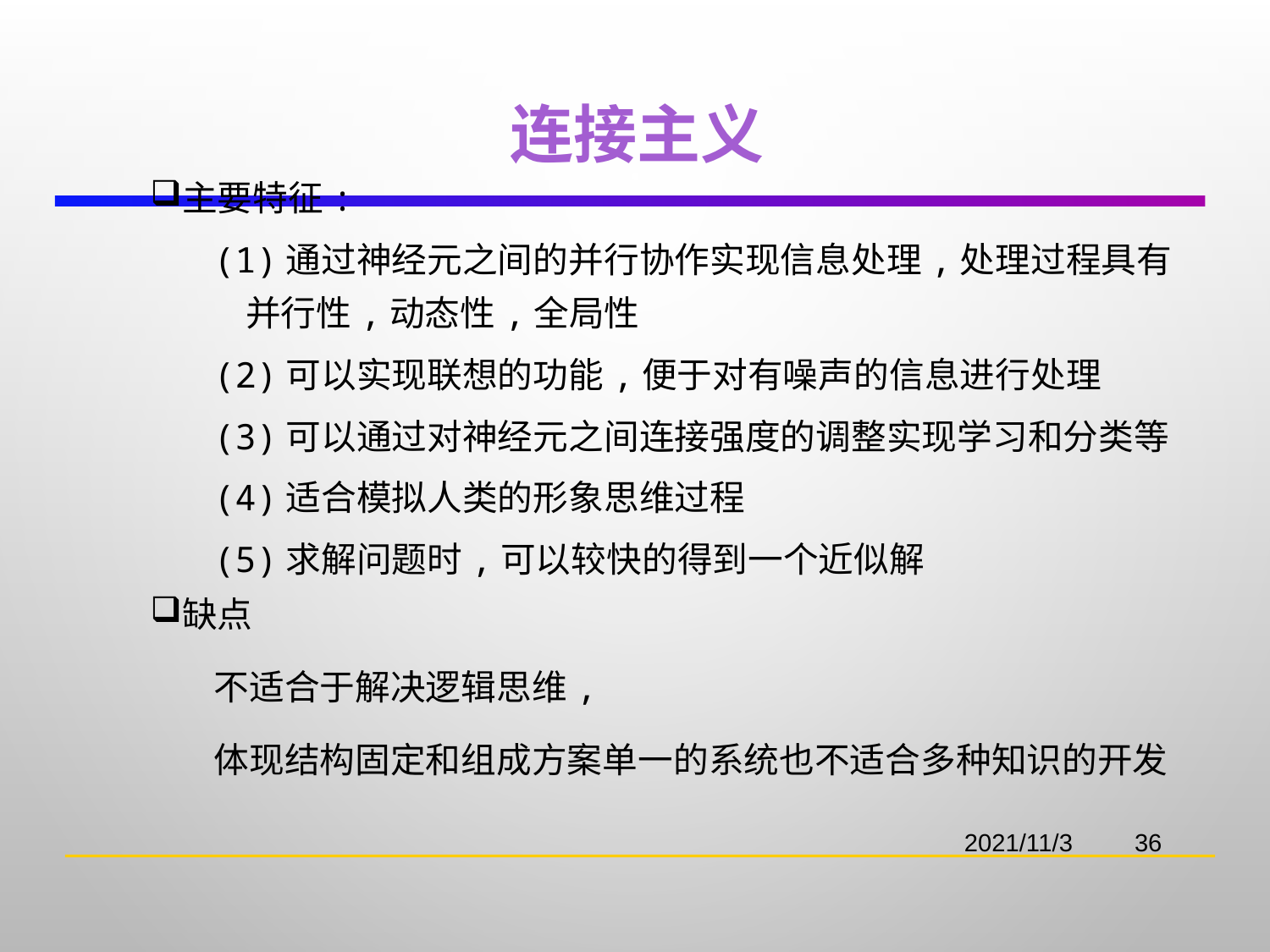

# 连接主义
主要特征:
(1)通过神经元之间的并行协作实现信息处理,处理过程具有并行性,动态性,全局性
(2)可以实现联想的功能,便于对有噪声的信息进行处理
(3)可以通过对神经元之间连接强度的调整实现学习和分类等
(4)适合模拟人类的形象思维过程
(5)求解问题时,可以较快的得到一个近似解
缺点
不适合于解决逻辑思维,
体现结构固定和组成方案单一的系统也不适合多种知识的开发
2021/11/3
36